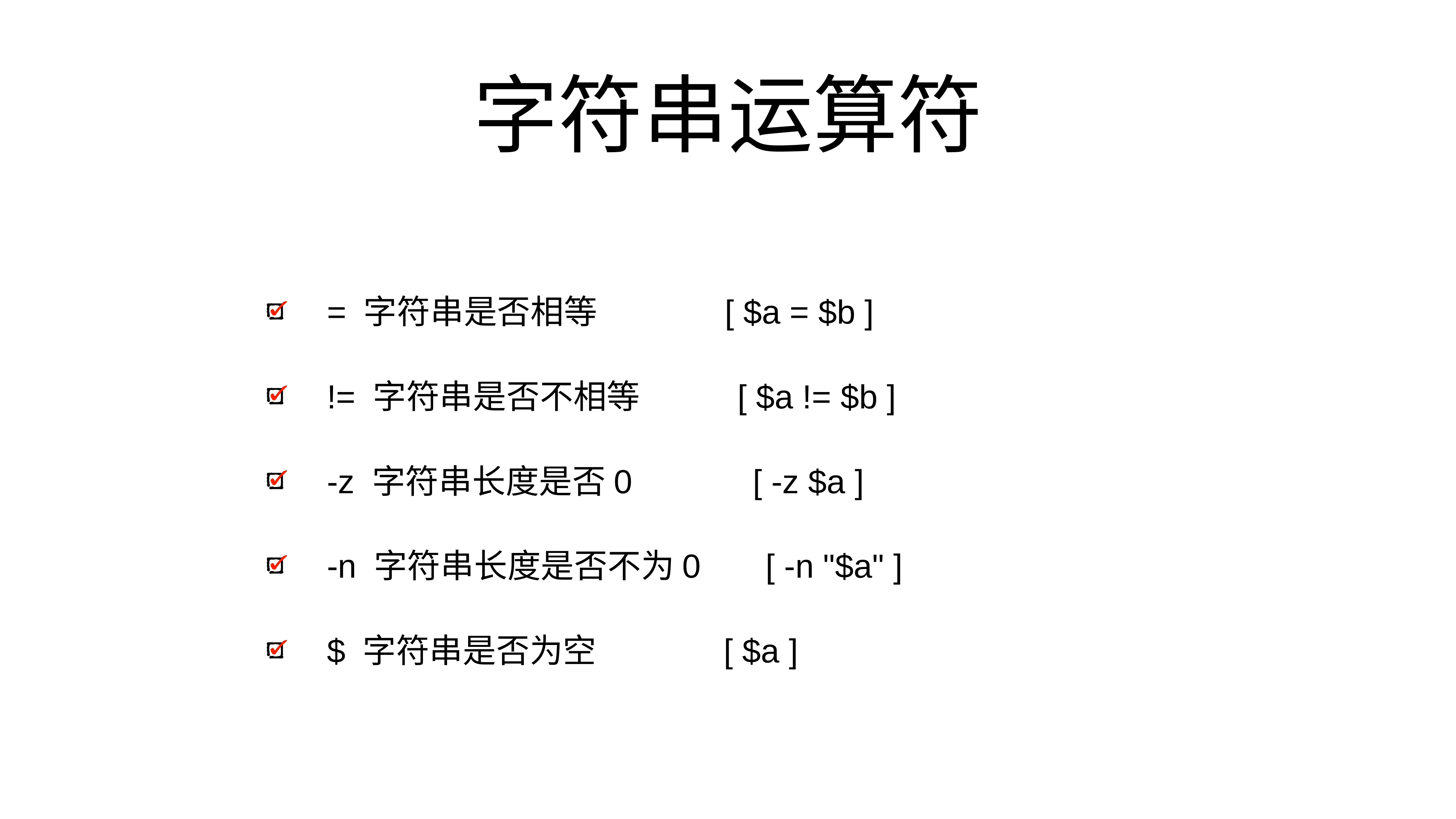

# 字符串运算符
= 字符串是否相等                [ $a = $b ]
!= 字符串是否不相等            [ $a != $b ]
-z 字符串长度是否0             [ -z $a ]
-n 字符串长度是否不为0       [ -n "$a" ]
$ 字符串是否为空                [ $a ]